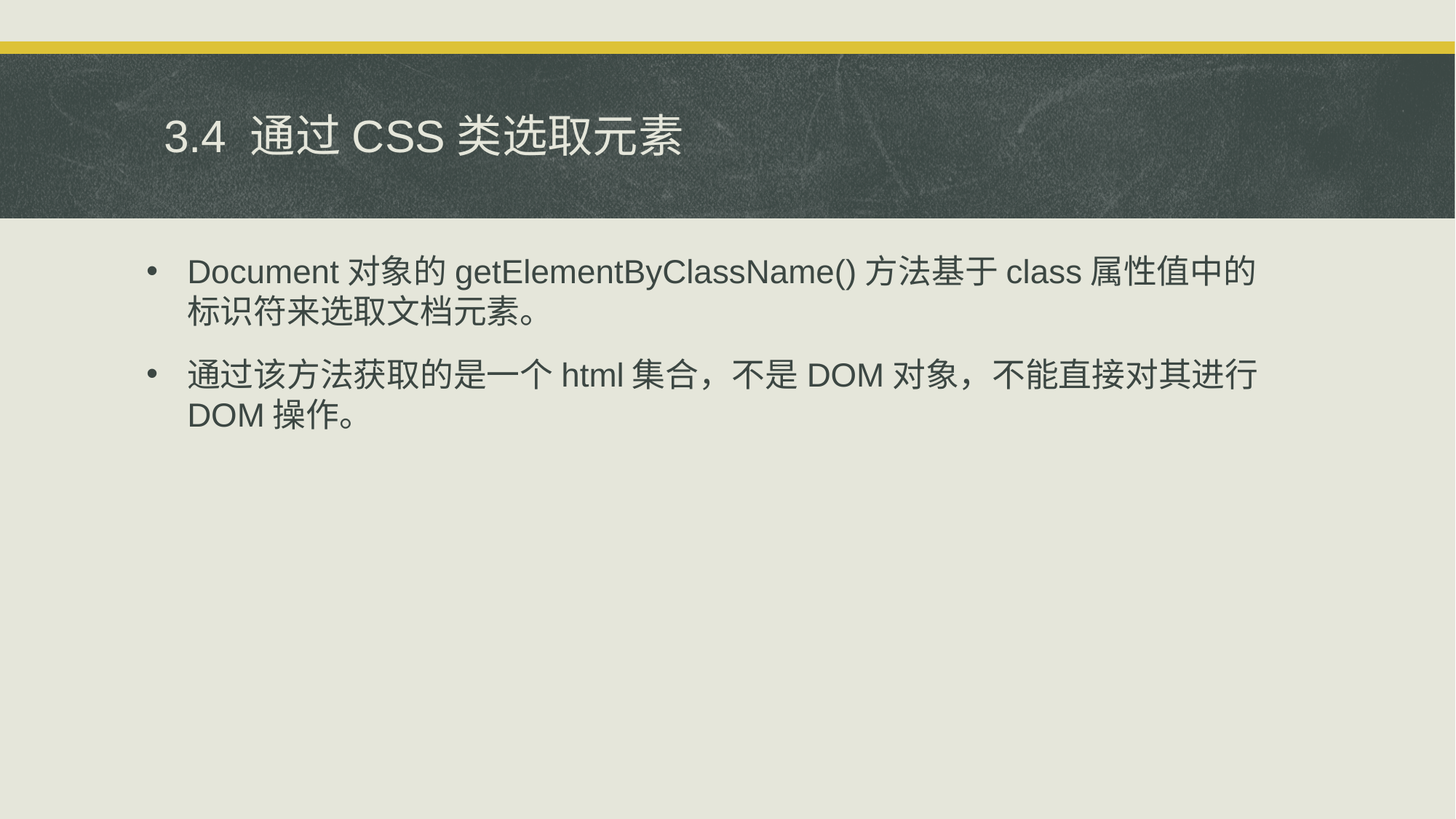

# 3.4 通过CSS类选取元素
Document对象的getElementByClassName()方法基于class属性值中的标识符来选取文档元素。
通过该方法获取的是一个html集合，不是DOM对象，不能直接对其进行DOM操作。